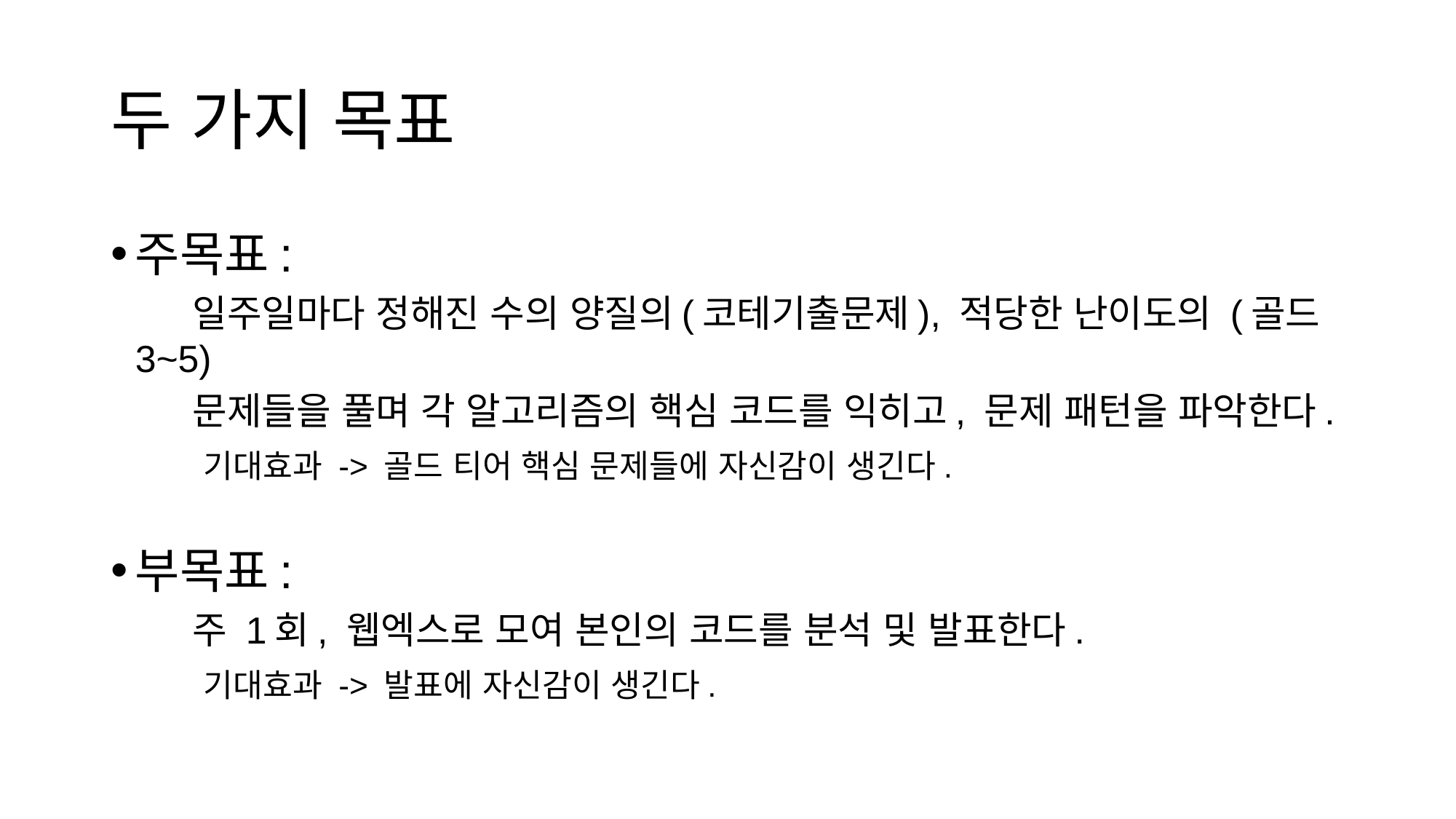

# 두 가지 목표
주목표:
       일주일마다 정해진 수의 양질의(코테기출문제), 적당한 난이도의 (골드3~5)
       문제들을 풀며 각 알고리즘의 핵심 코드를 익히고, 문제 패턴을 파악한다.
        기대효과 -> 골드 티어 핵심 문제들에 자신감이 생긴다.

부목표:
       주 1회, 웹엑스로 모여 본인의 코드를 분석 및 발표한다.
        기대효과 -> 발표에 자신감이 생긴다.